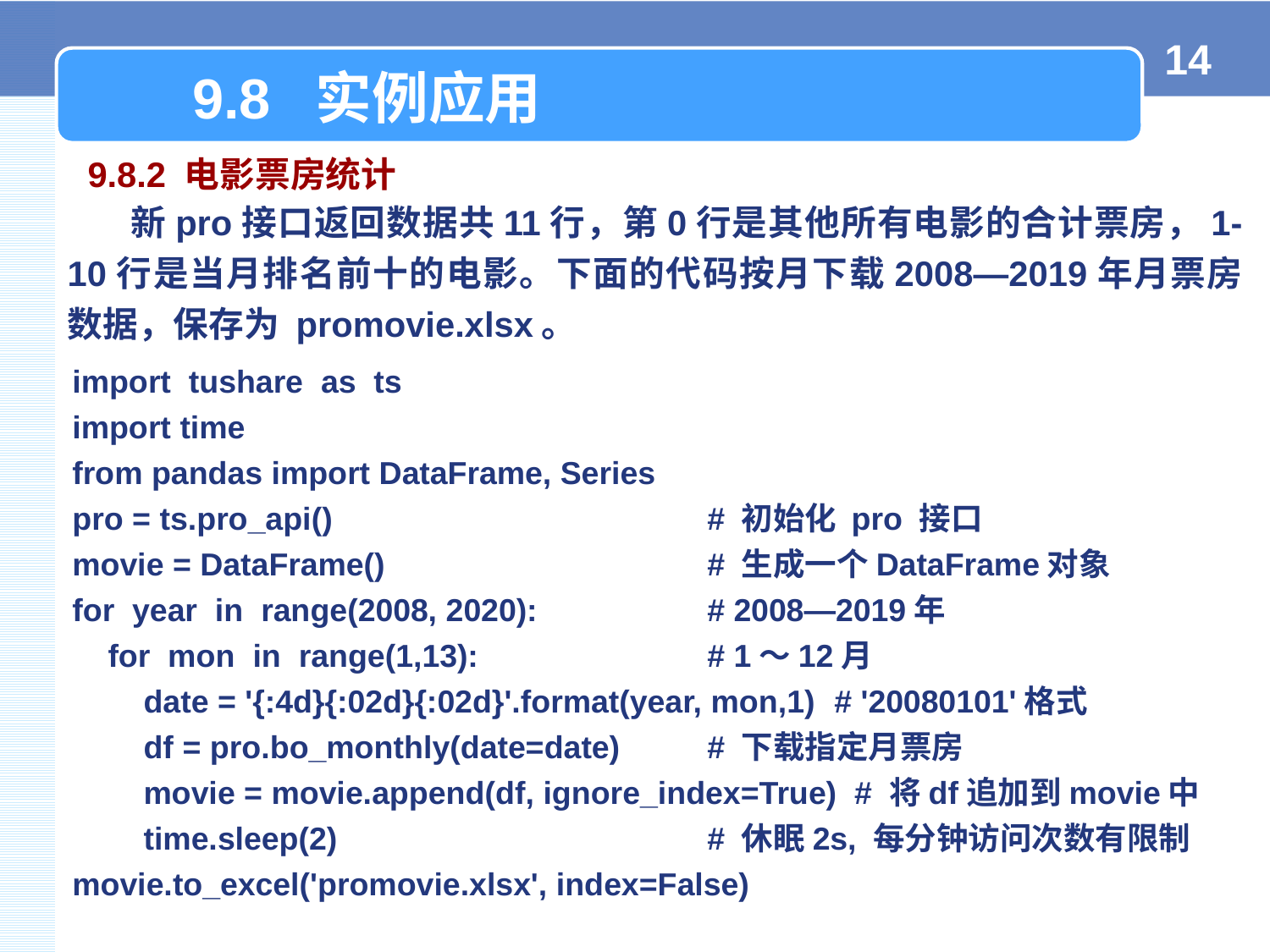

14
9.8  实例应用
9.8.2 电影票房统计

新pro接口返回数据共11行，第0行是其他所有电影的合计票房，1-10行是当月排名前十的电影。下面的代码按月下载2008—2019年月票房数据，保存为 promovie.xlsx。
import  tushare  as  ts
import time
from pandas import DataFrame, Series
pro = ts.pro_api()  			# 初始化 pro 接口
movie = DataFrame()                         	# 生成一个DataFrame对象
for  year  in  range(2008, 2020):		# 2008—2019年
    for  mon  in  range(1,13):		# 1～12月
        date = '{:4d}{:02d}{:02d}'.format(year, mon,1)	# '20080101'格式
        df = pro.bo_monthly(date=date)	# 下载指定月票房
        movie = movie.append(df, ignore_index=True)  # 将df追加到movie中
        time.sleep(2)			# 休眠2s, 每分钟访问次数有限制
movie.to_excel('promovie.xlsx', index=False)